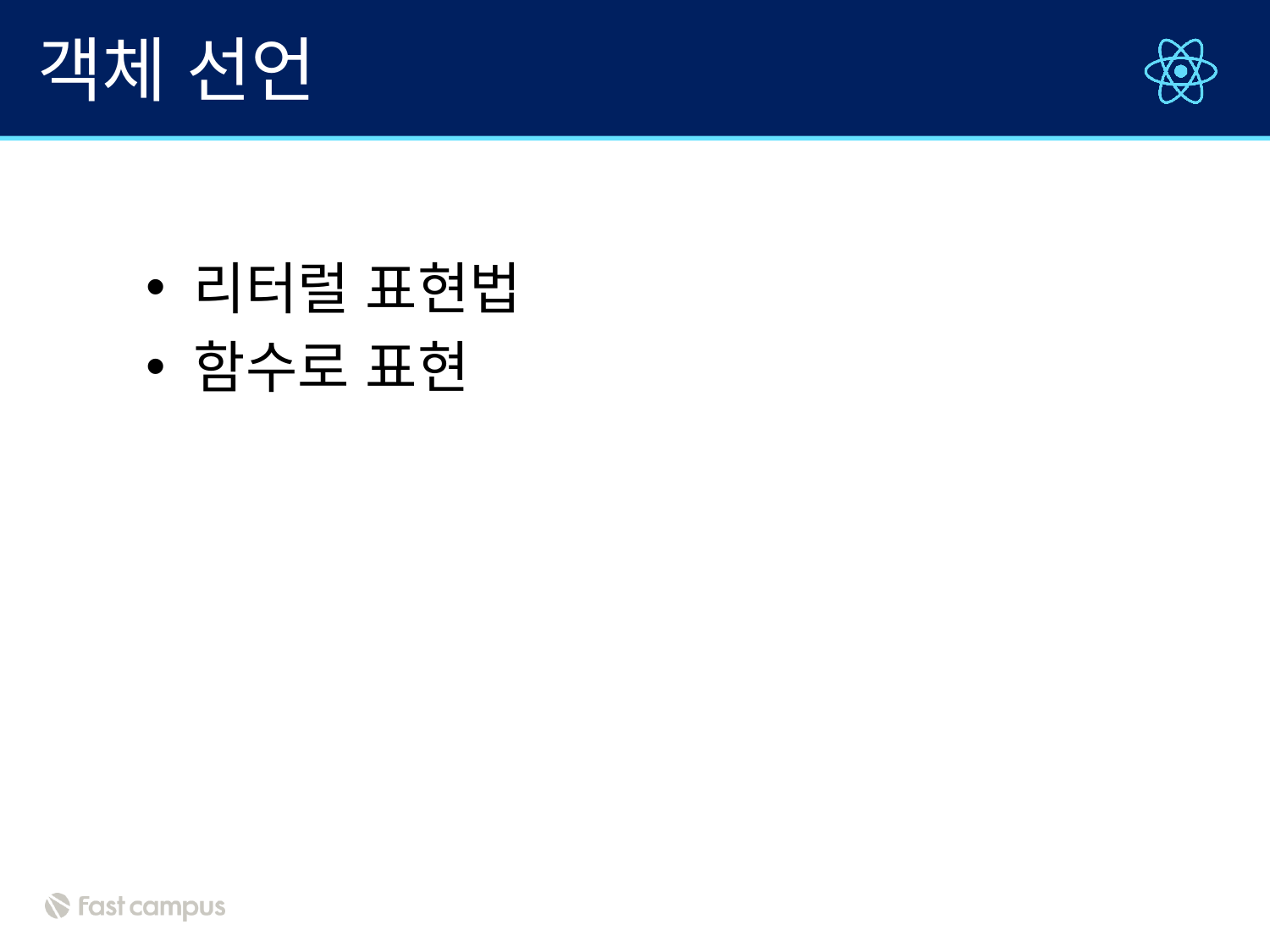

# 객체 선언
리터럴 표현법
함수로 표현